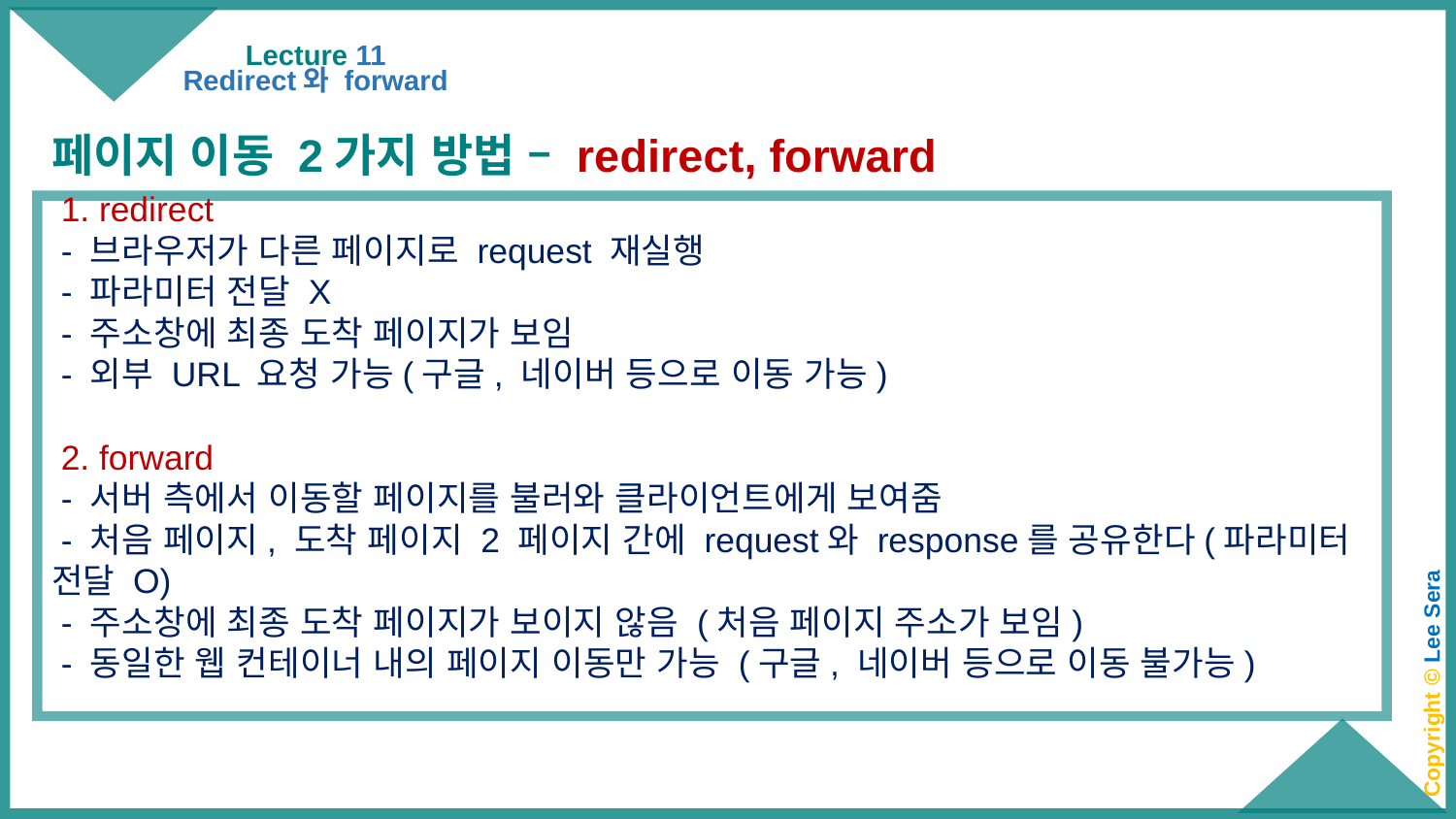

# Lecture 11
Redirect와 forward
페이지 이동 2가지 방법 – redirect, forward
 1. redirect
 - 브라우저가 다른 페이지로 request 재실행
 - 파라미터 전달 X
 - 주소창에 최종 도착 페이지가 보임
 - 외부 URL 요청 가능(구글, 네이버 등으로 이동 가능)

 2. forward
 - 서버 측에서 이동할 페이지를 불러와 클라이언트에게 보여줌
 - 처음 페이지, 도착 페이지 2 페이지 간에 request와 response를 공유한다(파라미터 전달 O)
 - 주소창에 최종 도착 페이지가 보이지 않음 (처음 페이지 주소가 보임)
 - 동일한 웹 컨테이너 내의 페이지 이동만 가능 (구글, 네이버 등으로 이동 불가능)

Copyright © Lee Sera